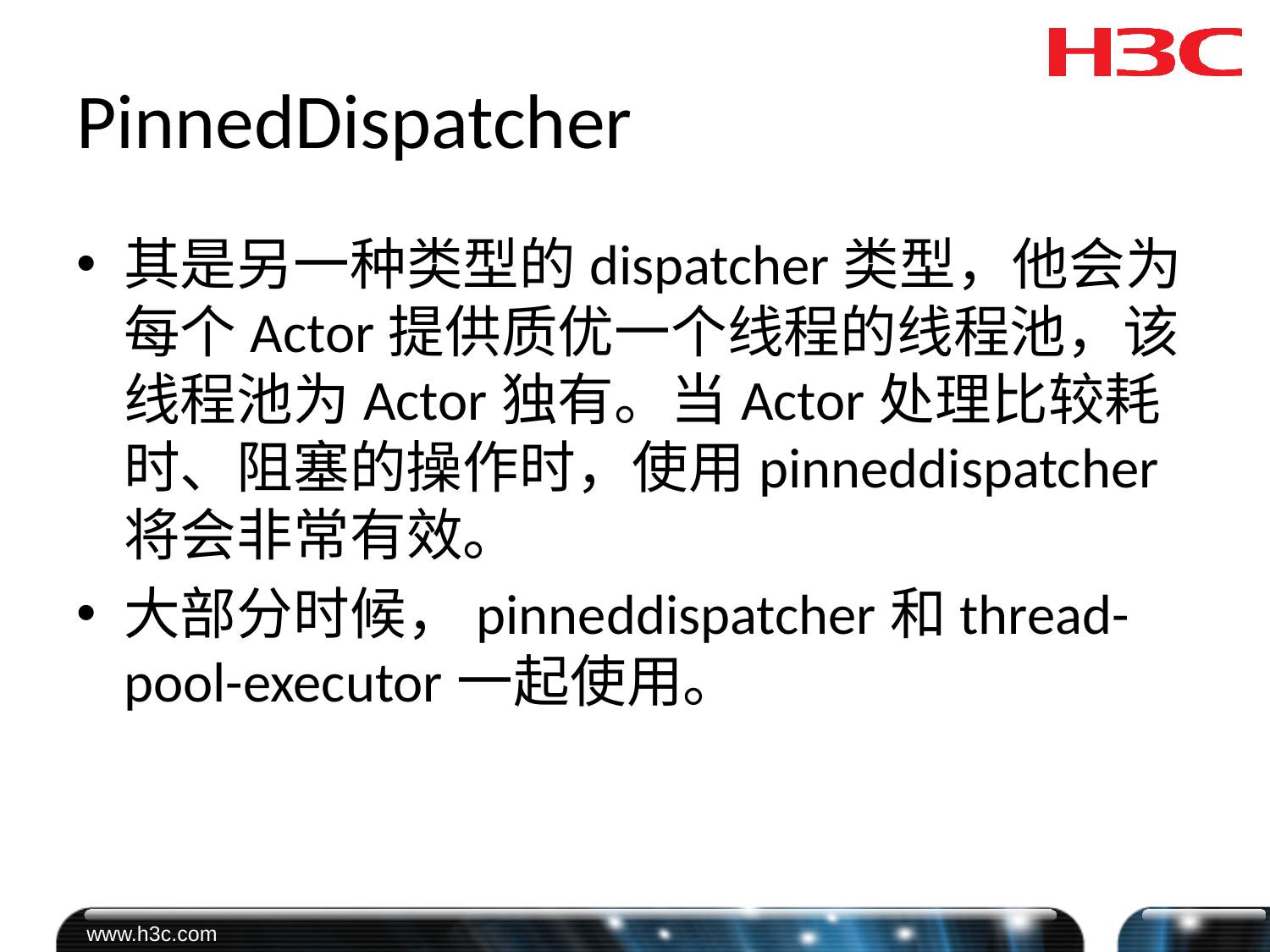

# PinnedDispatcher
其是另一种类型的dispatcher类型，他会为每个Actor提供质优一个线程的线程池，该线程池为Actor独有。当Actor处理比较耗时、阻塞的操作时，使用pinneddispatcher将会非常有效。
大部分时候，pinneddispatcher和thread-pool-executor一起使用。